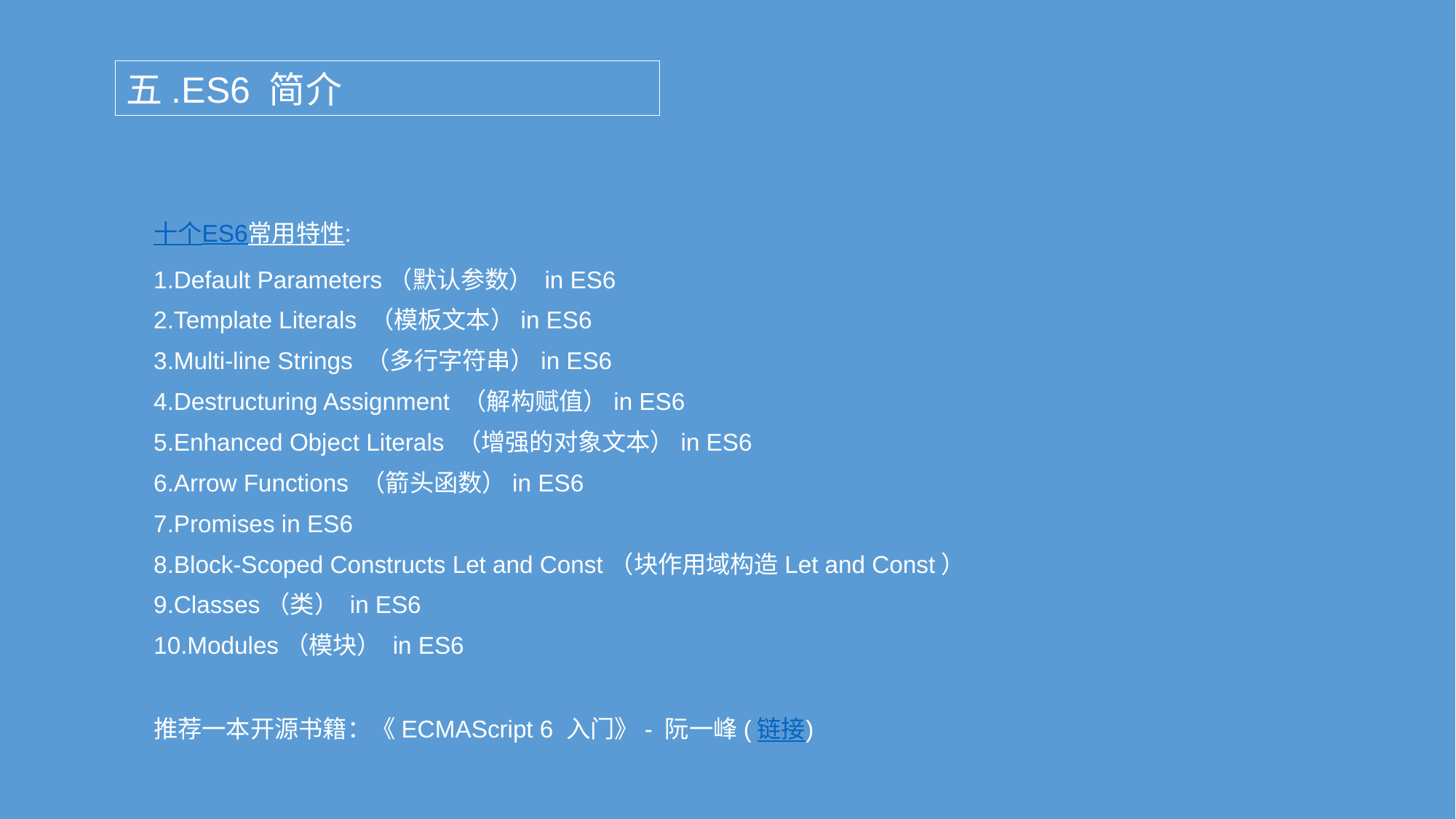

五.ES6 简介
十个ES6常用特性:
1.Default Parameters（默认参数） in ES6
2.Template Literals （模板文本）in ES6
3.Multi-line Strings （多行字符串）in ES6
4.Destructuring Assignment （解构赋值）in ES6
5.Enhanced Object Literals （增强的对象文本）in ES6
6.Arrow Functions （箭头函数）in ES6
7.Promises in ES6
8.Block-Scoped Constructs Let and Const（块作用域构造Let and Const）
9.Classes（类） in ES6
10.Modules（模块） in ES6

推荐一本开源书籍：《ECMAScript 6 入门》- 阮一峰(链接)